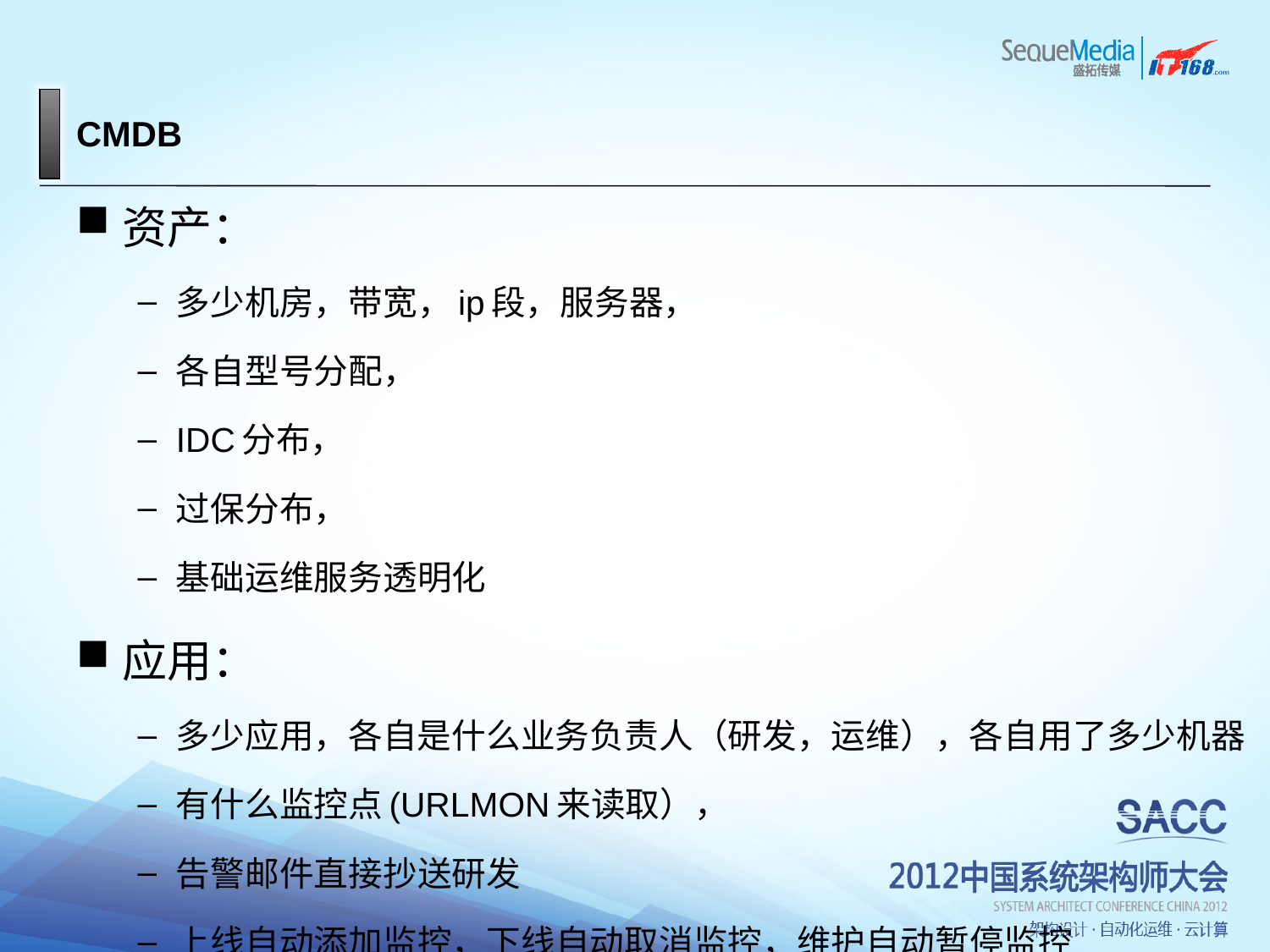

# CMDB
资产：
多少机房，带宽，ip段，服务器，
各自型号分配，
IDC分布，
过保分布，
基础运维服务透明化
应用：
多少应用，各自是什么业务负责人（研发，运维），各自用了多少机器
有什么监控点(URLMON来读取），
告警邮件直接抄送研发
上线自动添加监控，下线自动取消监控，维护自动暂停监控